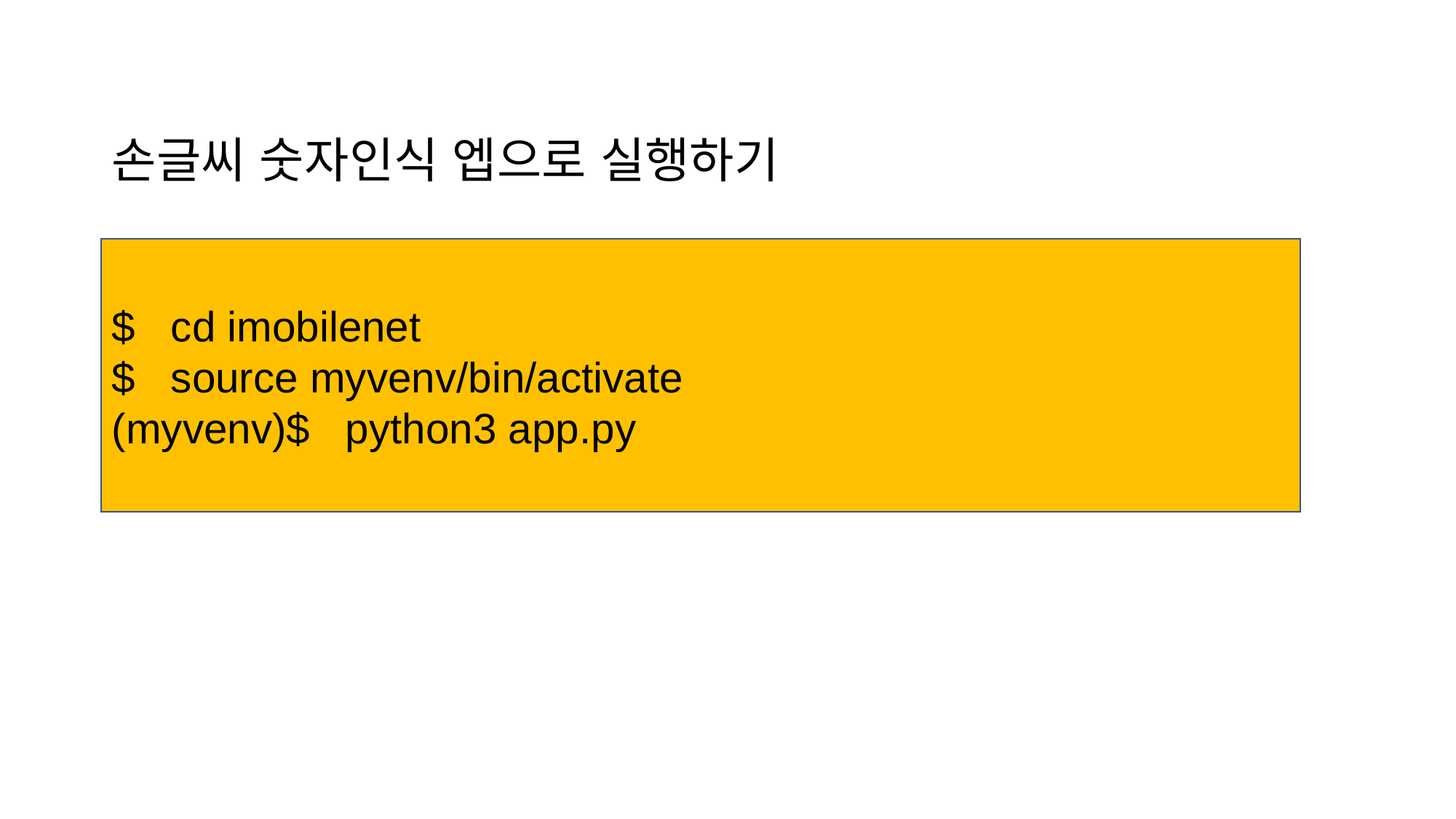

손글씨 숫자인식 엡으로 실행하기

$   cd imobilenet
$   source myvenv/bin/activate
(myvenv)$   python3 app.py